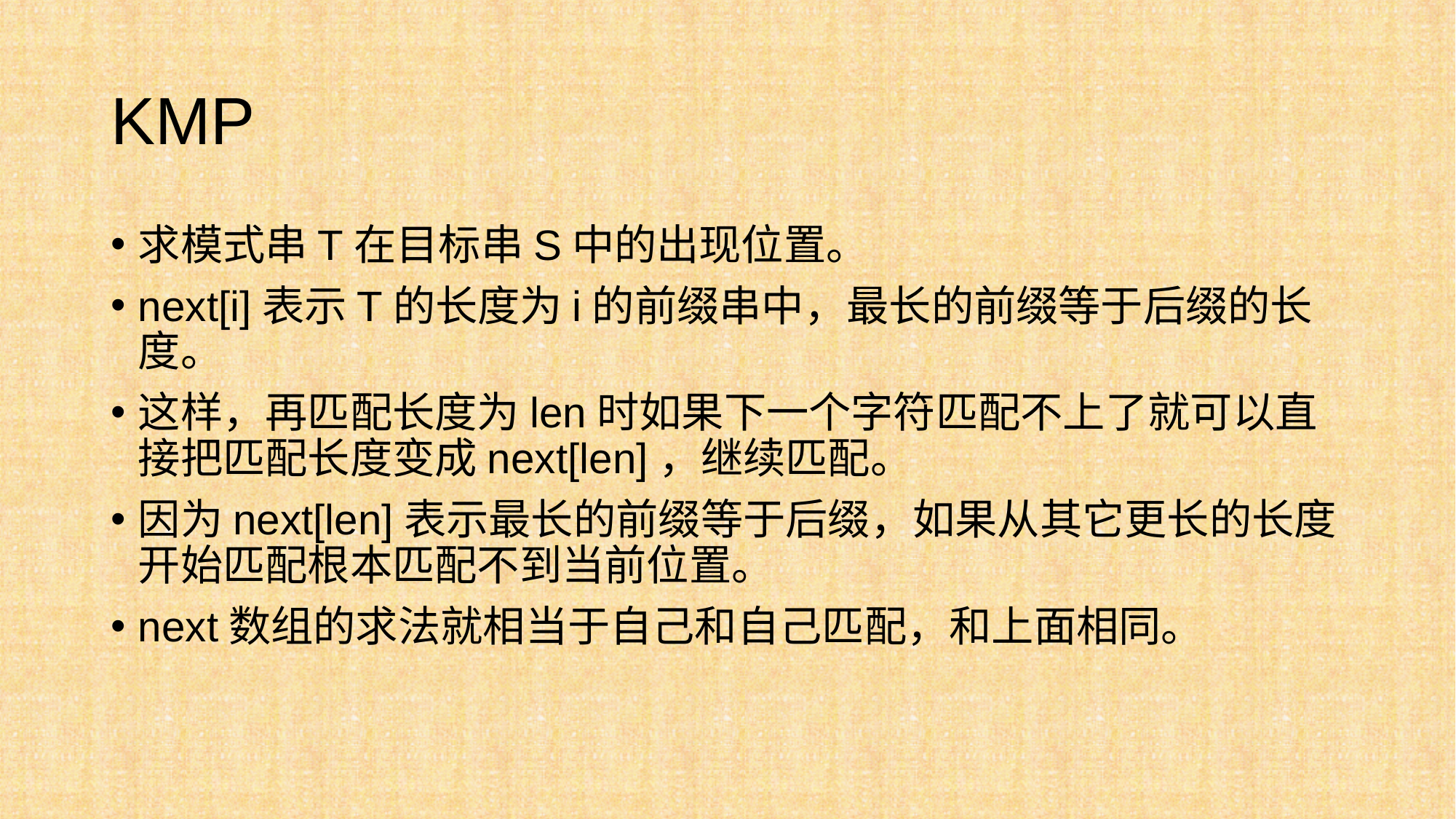

# KMP
求模式串T在目标串S中的出现位置。
next[i]表示T的长度为i的前缀串中，最长的前缀等于后缀的长度。
这样，再匹配长度为len时如果下一个字符匹配不上了就可以直接把匹配长度变成next[len]，继续匹配。
因为next[len]表示最长的前缀等于后缀，如果从其它更长的长度开始匹配根本匹配不到当前位置。
next数组的求法就相当于自己和自己匹配，和上面相同。